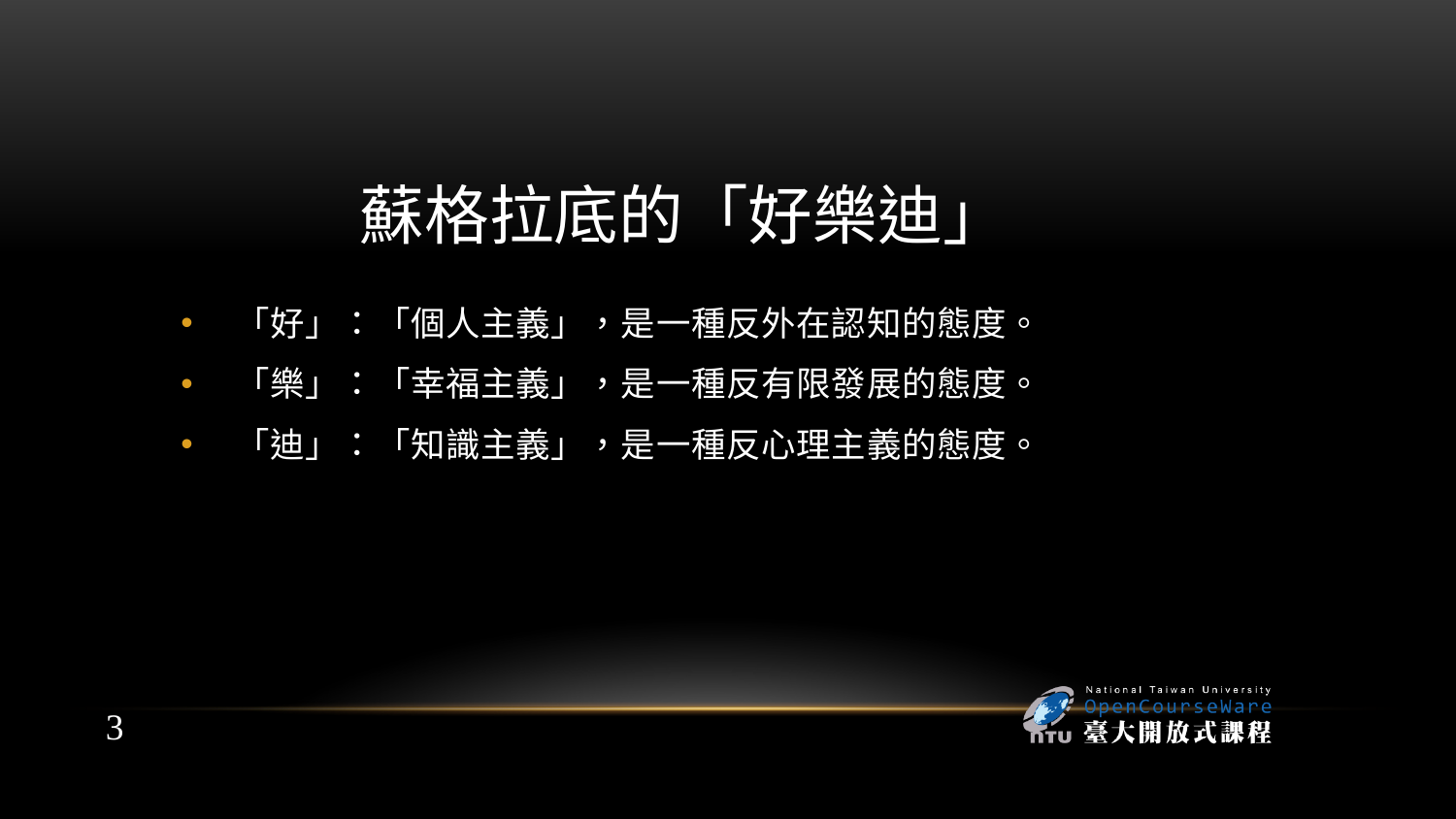

蘇格拉底的「好樂迪」
「好」：「個人主義」，是一種反外在認知的態度。
「樂」：「幸福主義」，是一種反有限發展的態度。
「迪」：「知識主義」，是一種反心理主義的態度。
3